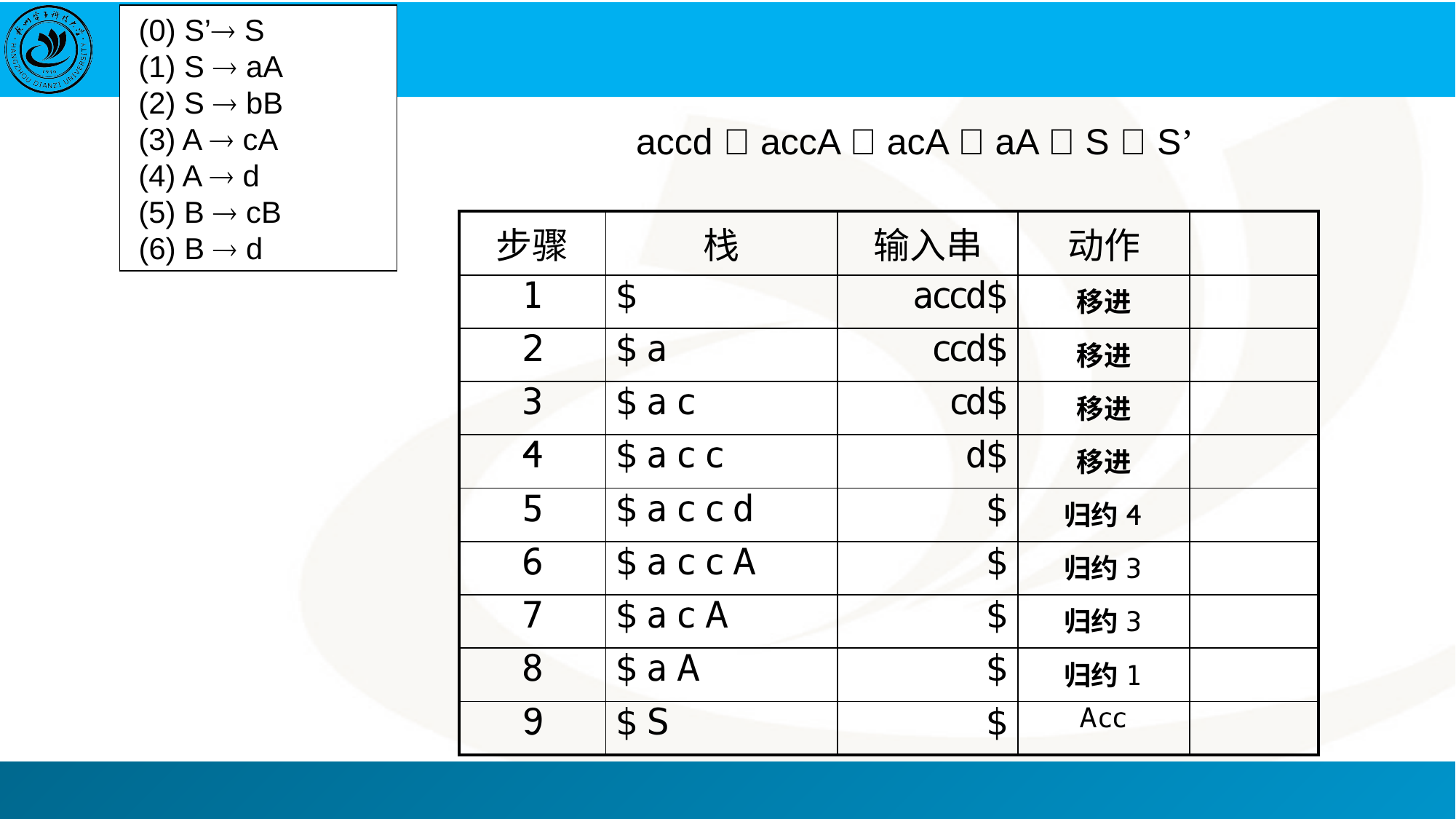

(0) S’→ S
 (1) S → aA
 (2) S → bB
 (3) A → cA
 (4) A → d
 (5) B → cB
 (6) B → d
accd ⇐ accA ⇐ acA ⇐ aA ⇐ S ⇐ S’
| 步骤 | 栈 | 输入串 | 动作 |  |
| --- | --- | --- | --- | --- |
| 1 | $ | accd$ | 移进 |  |
| 2 | $ a | ccd$ | 移进 |  |
| 3 | $ a c | cd$ | 移进 |  |
| 4 | $ a c c | d$ | 移进 |  |
| 5 | $ a c c d | $ | 归约4 |  |
| 6 | $ a c c A | $ | 归约3 |  |
| 7 | $ a c A | $ | 归约3 |  |
| 8 | $ a A | $ | 归约1 |  |
| 9 | $ S | $ | Acc |  |
80